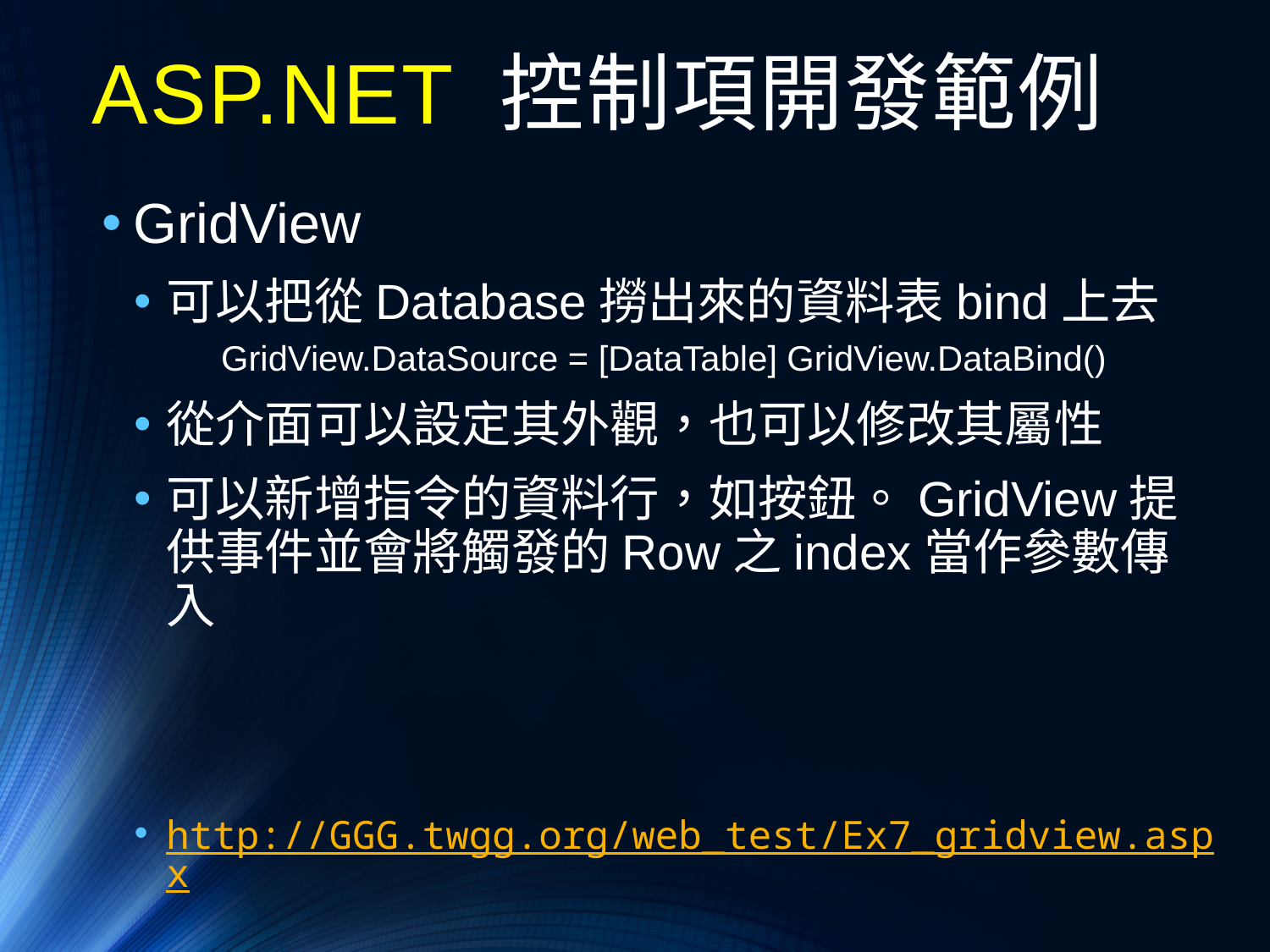

# ASP.NET 控制項開發範例
GridView
可以把從Database撈出來的資料表bind上去
	GridView.DataSource = [DataTable] GridView.DataBind()
從介面可以設定其外觀，也可以修改其屬性
可以新增指令的資料行，如按鈕。GridView提供事件並會將觸發的Row之index當作參數傳入

http://GGG.twgg.org/web_test/Ex7_gridview.aspx